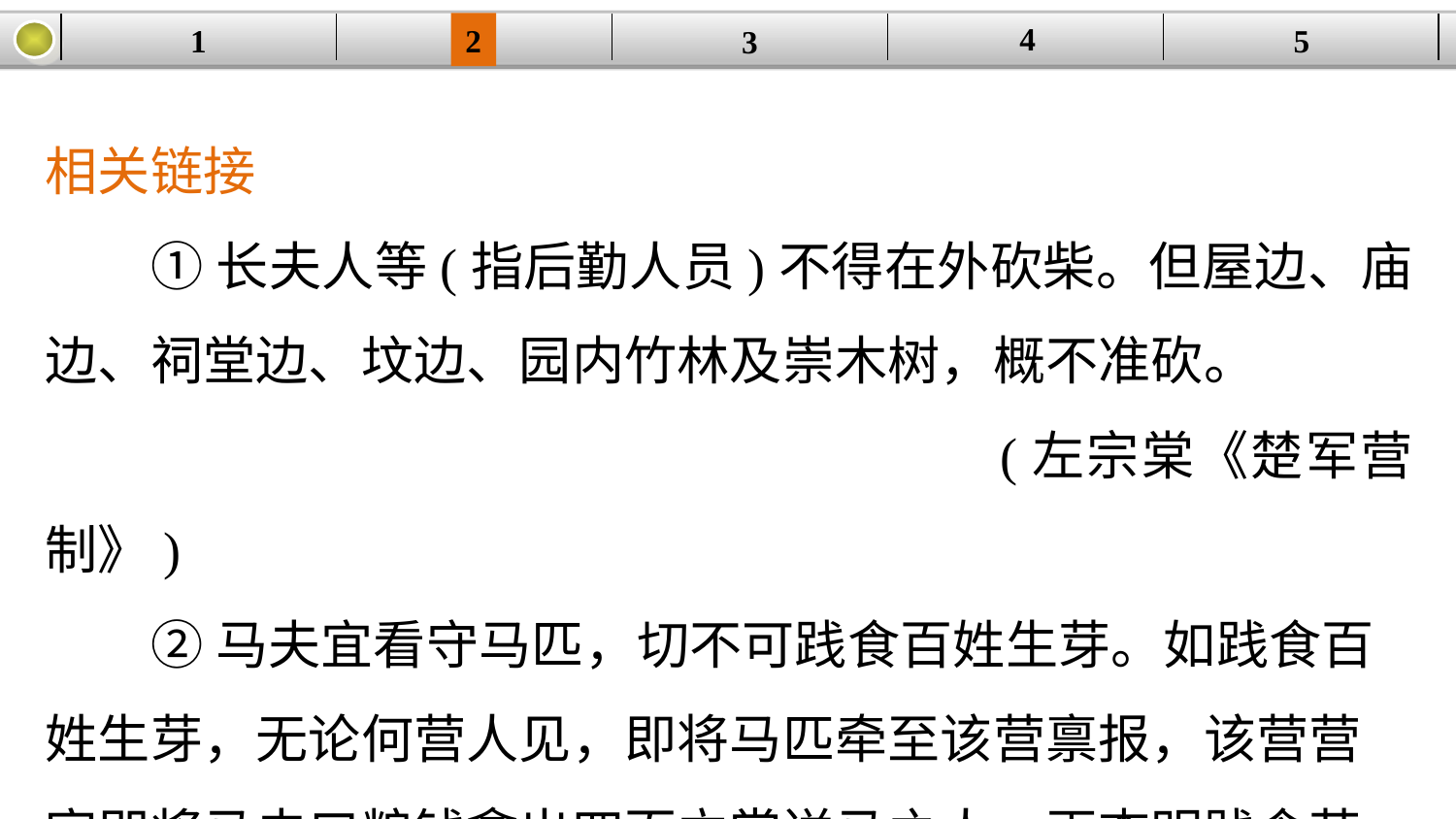

4

1
2
5
|  |  |  |  |  |
| --- | --- | --- | --- | --- |
3

相关链接
①长夫人等(指后勤人员)不得在外砍柴。但屋边、庙边、祠堂边、坟边、园内竹林及崇木树，概不准砍。
                                                        (左宗棠《楚军营制》)
②马夫宜看守马匹，切不可践食百姓生芽。如践食百姓生芽，无论何营人见，即将马匹牵至该营禀报，该营营官即将马夫口粮钱拿出四百立赏送马之人，再查明践食若干，